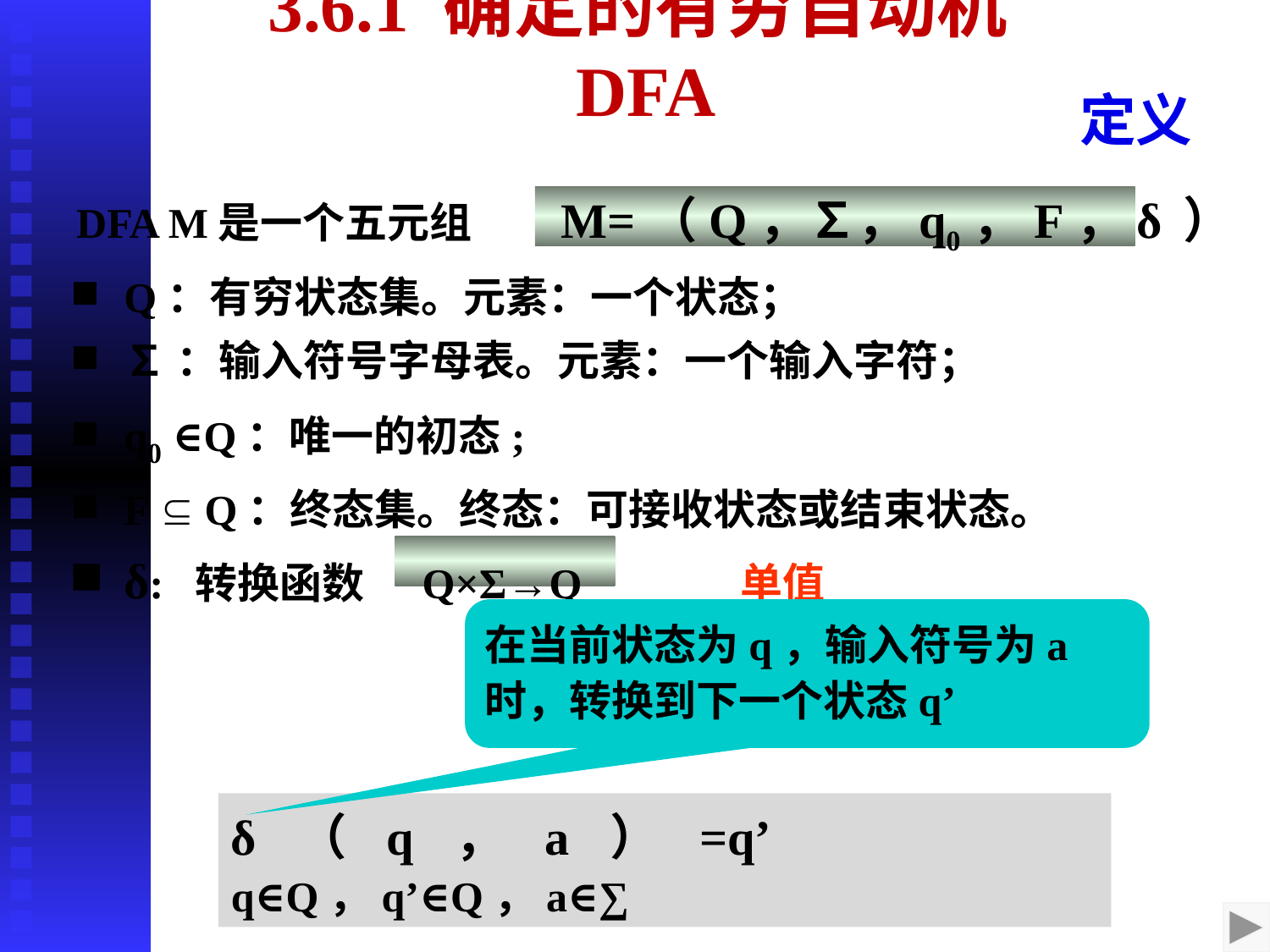

3.6.1 确定的有穷自动机DFA
# 定义
DFA M是一个五元组          M=（Q，∑，q0，F，δ ）
Q：有穷状态集。元素：一个状态；
∑：输入符号字母表。元素：一个输入字符；
q0 ∈Q：唯一的初态;
F ⊆ Q：终态集。终态：可接收状态或结束状态。
δ:  转换函数     Q×Σ→Q      上的单值映射。

在当前状态为q，输入符号为a时，转换到下一个状态q’
δ（q，a）=q’         q∈Q，q’∈Q，a∈∑
2020/10/7